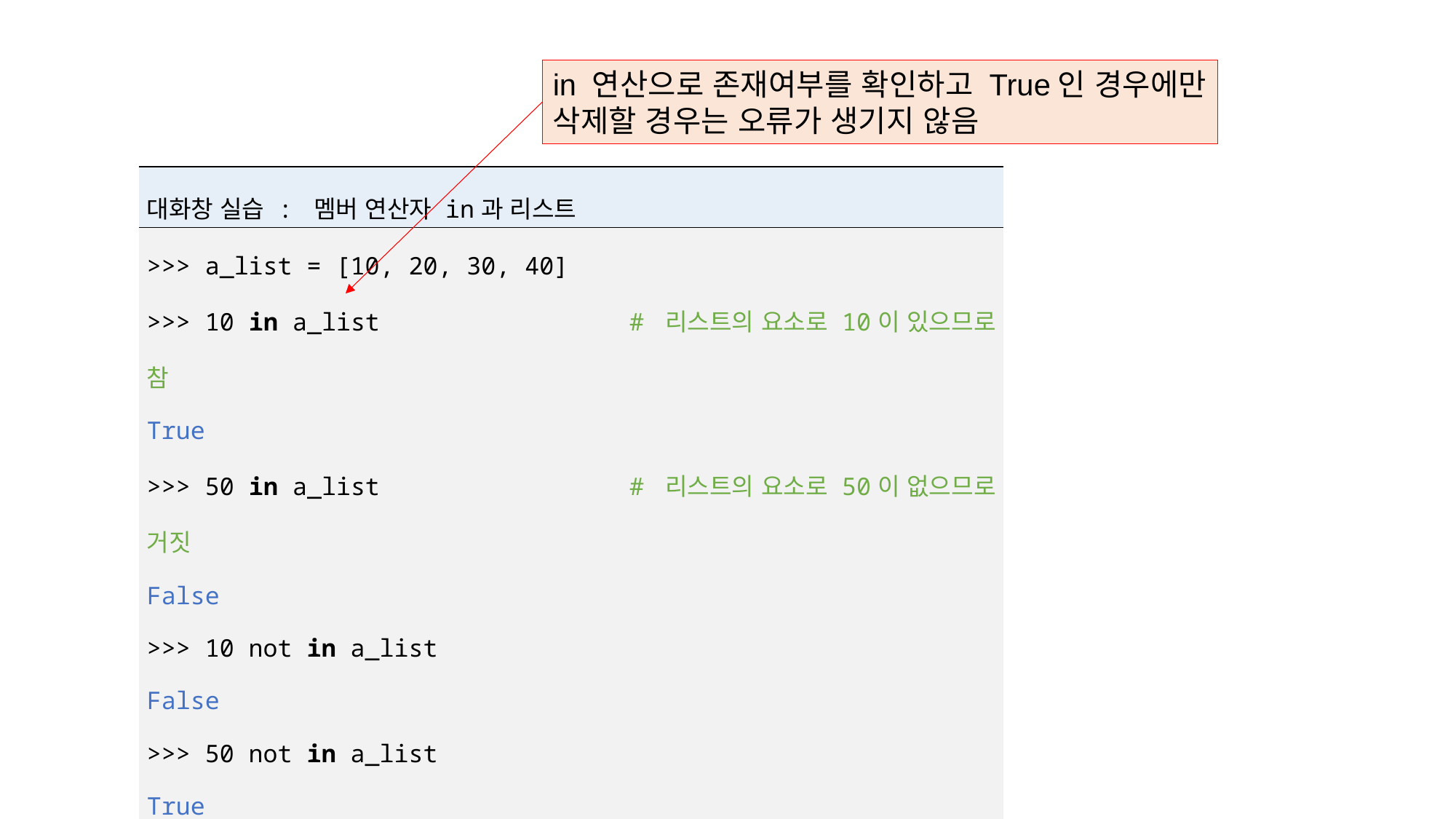

in 연산으로 존재여부를 확인하고 True인 경우에만
삭제할 경우는 오류가 생기지 않음
| 대화창 실습 : 멤버 연산자 in과 리스트 |
| --- |
| >>> a\_list = [10, 20, 30, 40] >>> 10 in a\_list # 리스트의 요소로 10이 있으므로 참 True >>> 50 in a\_list # 리스트의 요소로 50이 없으므로 거짓 False >>> 10 not in a\_list False >>> 50 not in a\_list True |